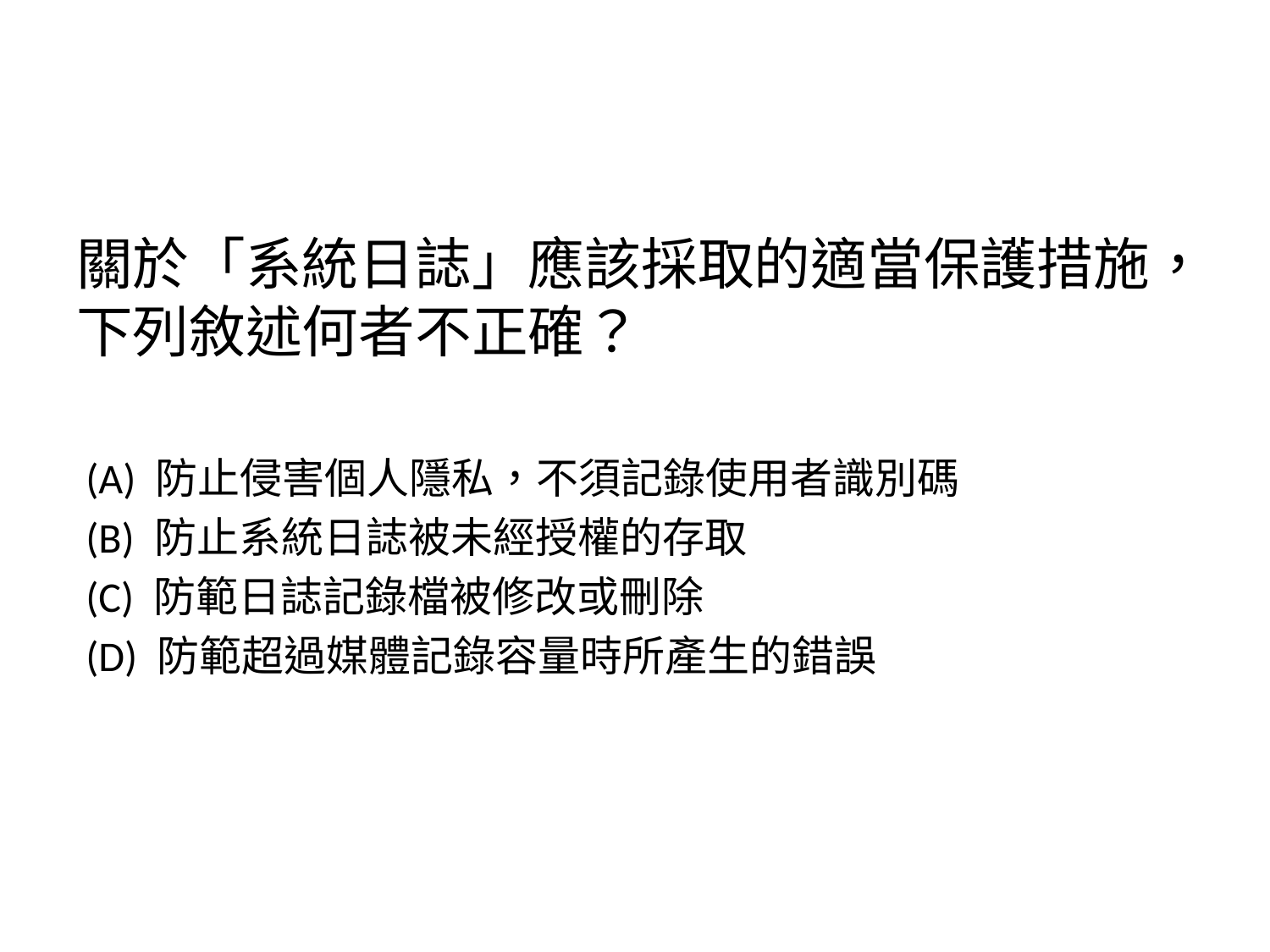

關於「系統日誌」應該採取的適當保護措施，下列敘述何者不正確？

 (A) 防止侵害個人隱私，不須記錄使用者識別碼
 (B) 防止系統日誌被未經授權的存取
 (C) 防範日誌記錄檔被修改或刪除
 (D) 防範超過媒體記錄容量時所產生的錯誤